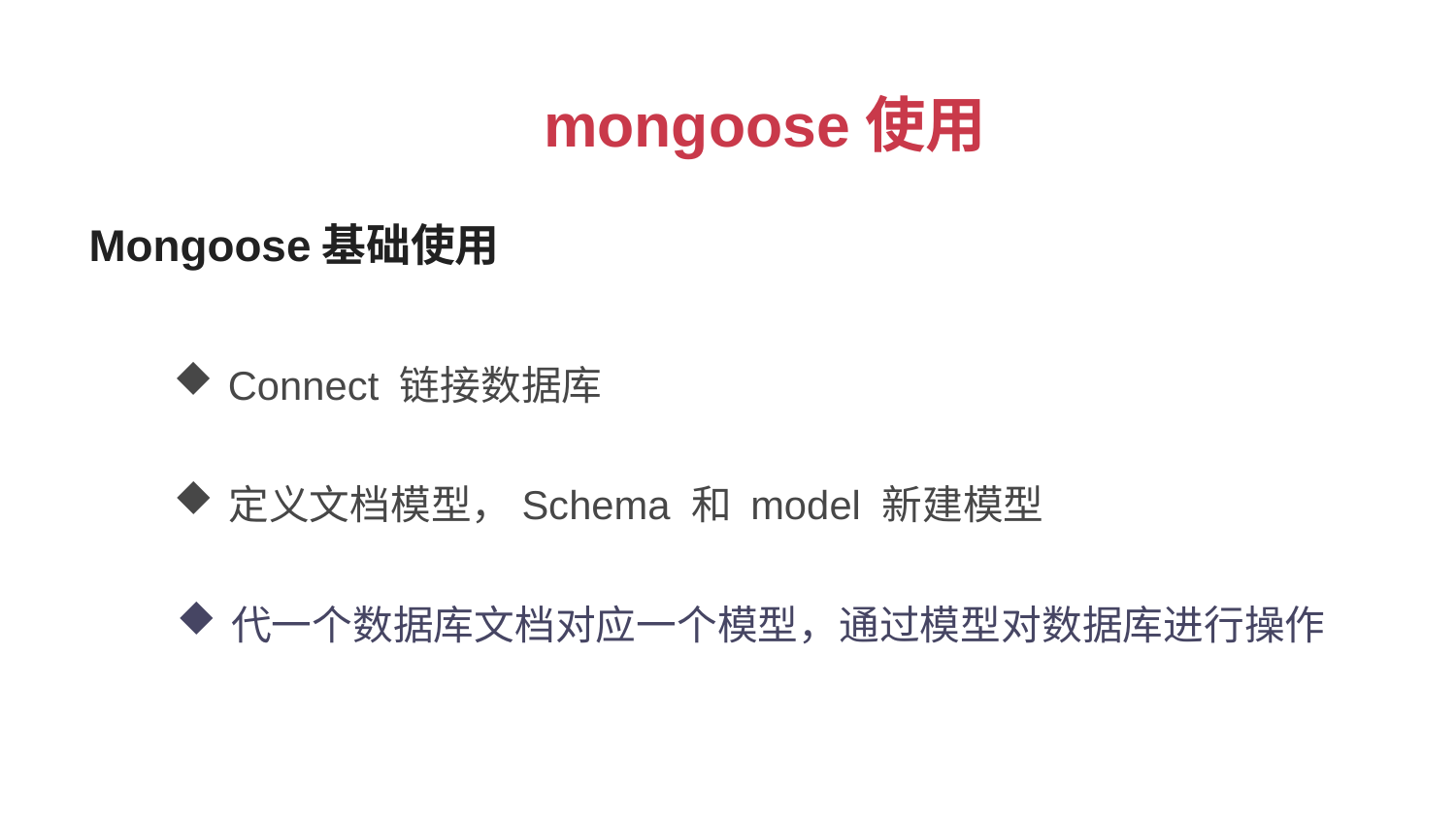

mongoose使用
Mongoose基础使用
Connect 链接数据库
定义文档模型，Schema 和 model 新建模型
代一个数据库文档对应一个模型，通过模型对数据库进行操作